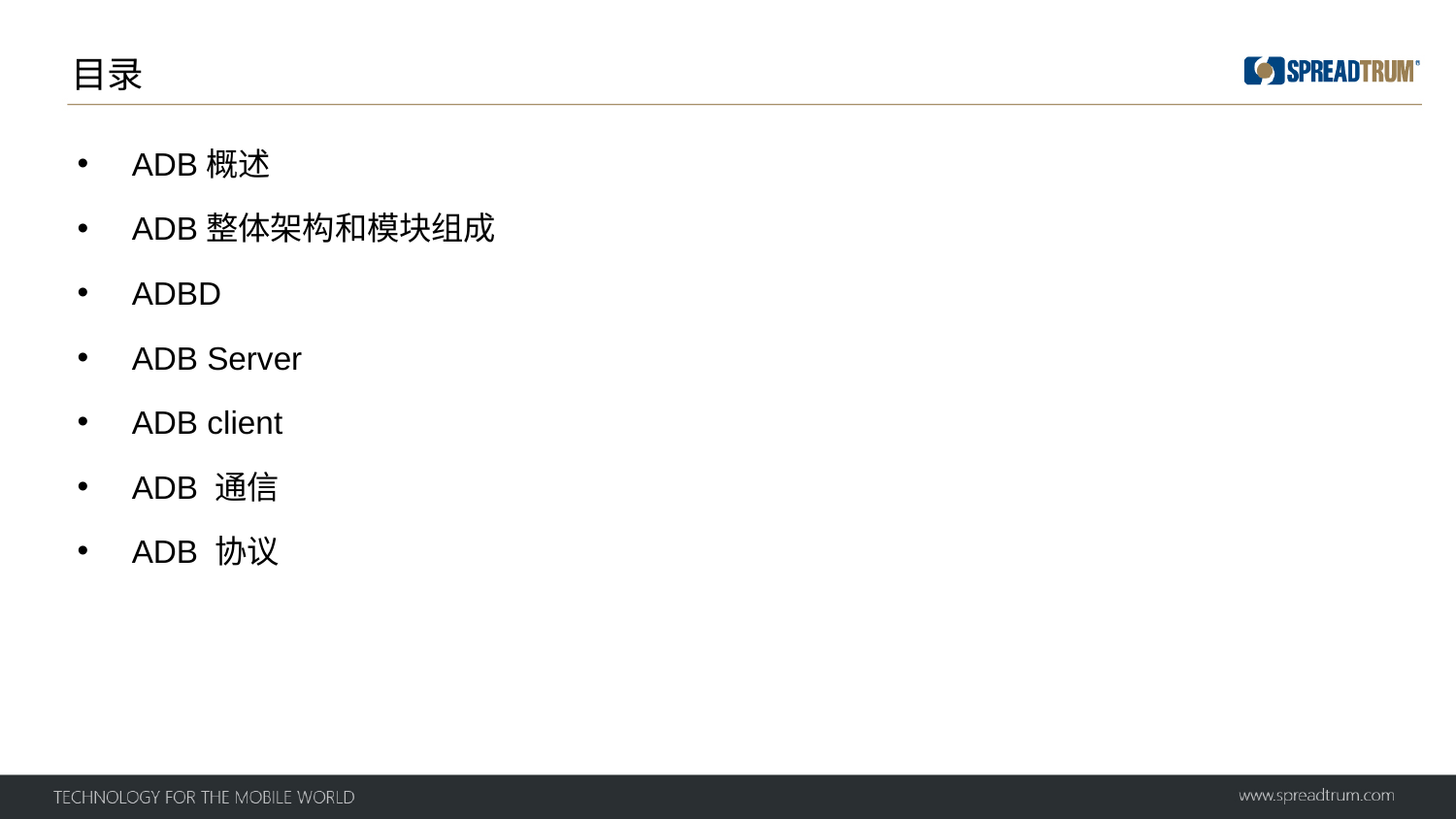

# 目录
ADB概述
ADB整体架构和模块组成
ADBD
ADB Server
ADB client
ADB 通信
ADB 协议